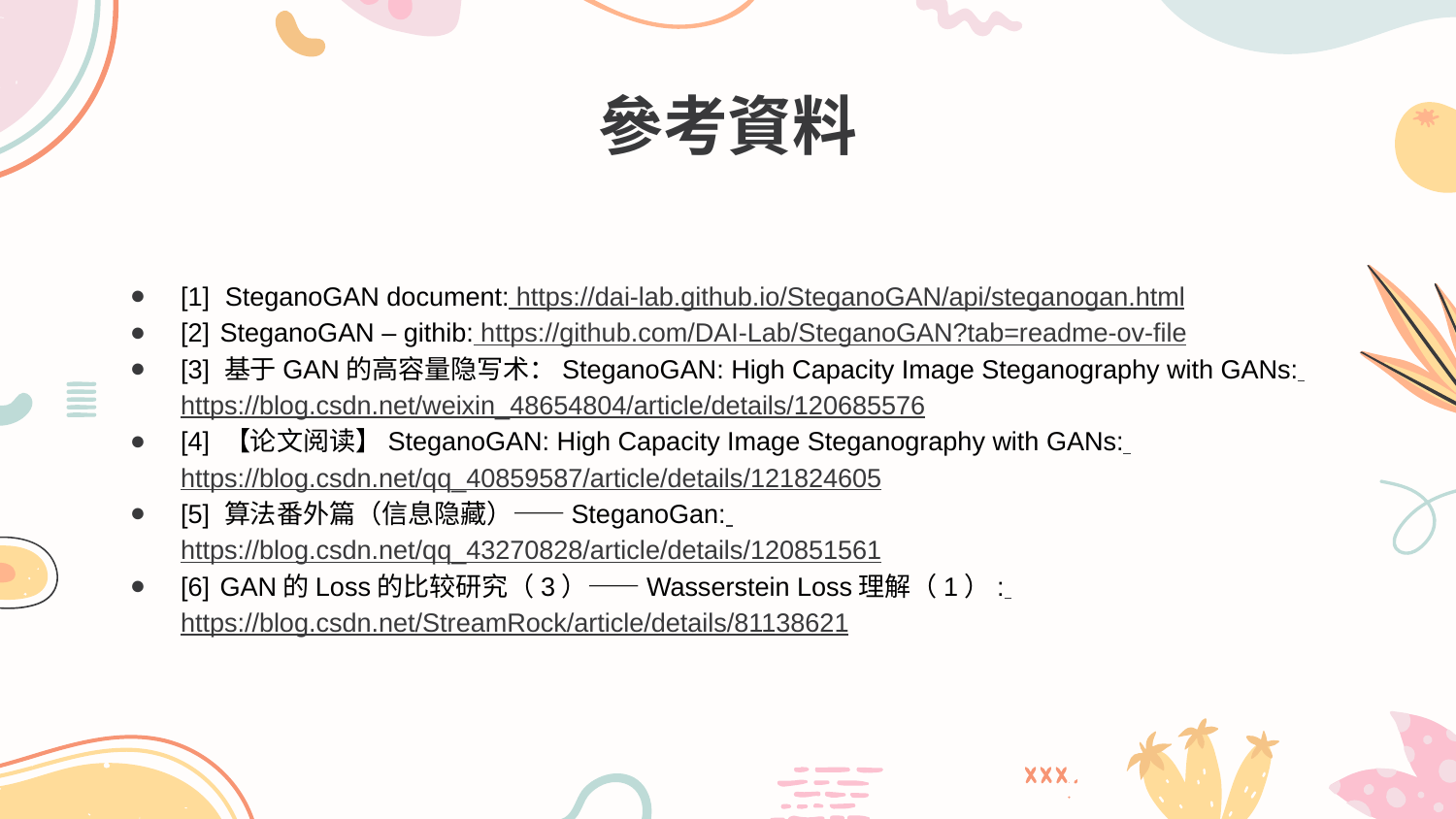

# 參考資料
[1]   SteganoGAN document: https://dai-lab.github.io/SteganoGAN/api/steganogan.html
[2]  SteganoGAN – githib: https://github.com/DAI-Lab/SteganoGAN?tab=readme-ov-file
[3]  基于GAN的高容量隐写术：SteganoGAN: High Capacity Image Steganography with GANs: https://blog.csdn.net/weixin_48654804/article/details/120685576
[4]  【论文阅读】SteganoGAN: High Capacity Image Steganography with GANs: https://blog.csdn.net/qq_40859587/article/details/121824605
[5]  算法番外篇（信息隐藏）——SteganoGan: https://blog.csdn.net/qq_43270828/article/details/120851561
[6]  GAN的Loss的比较研究（3）——Wasserstein Loss理解（1）: https://blog.csdn.net/StreamRock/article/details/81138621